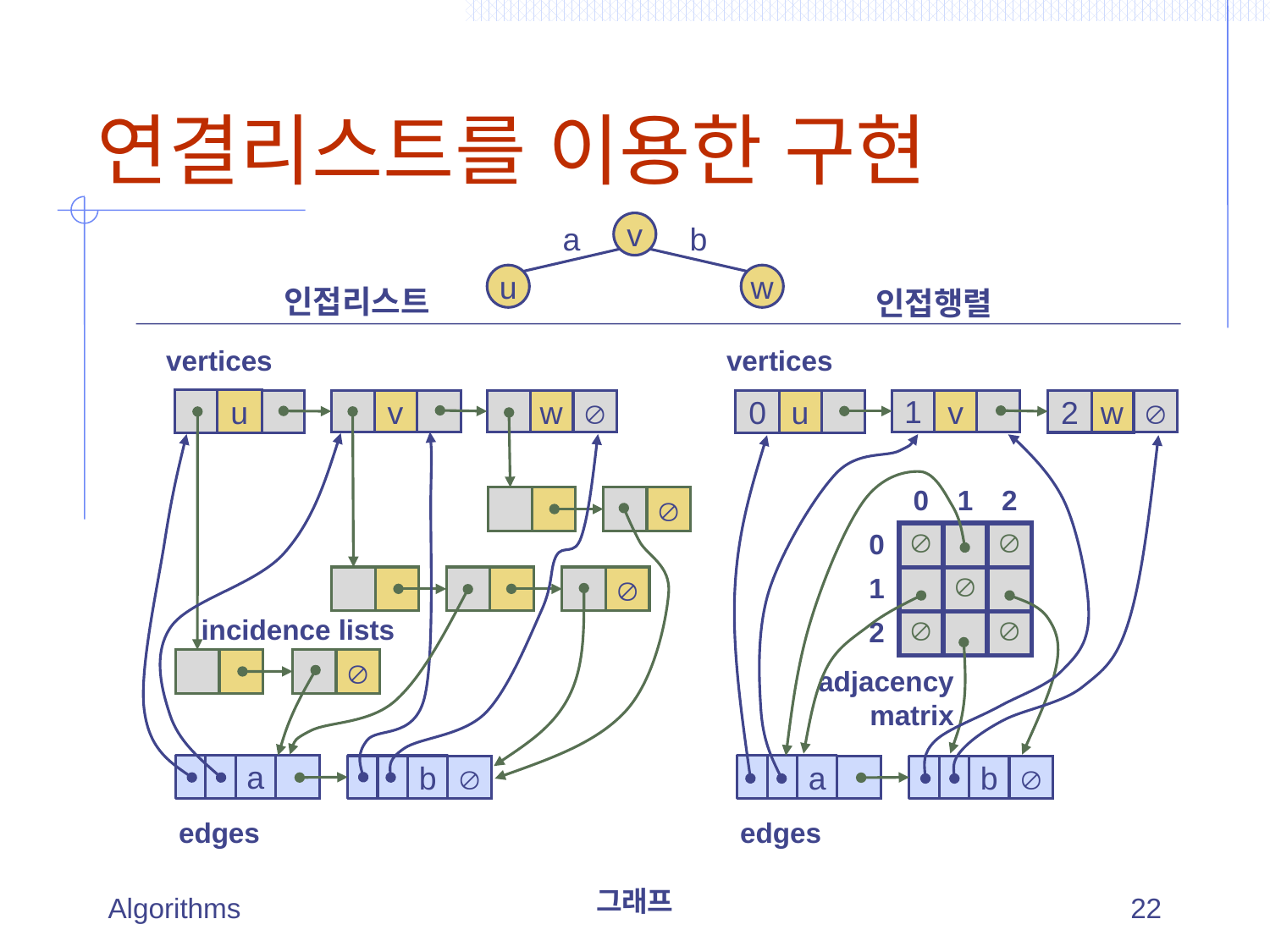

# 연결리스트를 이용한 구현
a
v
b
u
w
인접리스트
인접행렬

vertices
vertices
u

0
u
1
v
∅

w
2

v

w

∅

|  | 0 | 1 | 2 |
| --- | --- | --- | --- |
| 0 | ∅ |  | ∅ |
| 1 |  | ∅ |  |
| 2 | ∅ |  | ∅ |

∅

∅

incidence lists

∅

adjacency
matrix

a

a

b

b
∅
∅
edges
edges
Algorithms
그래프
22